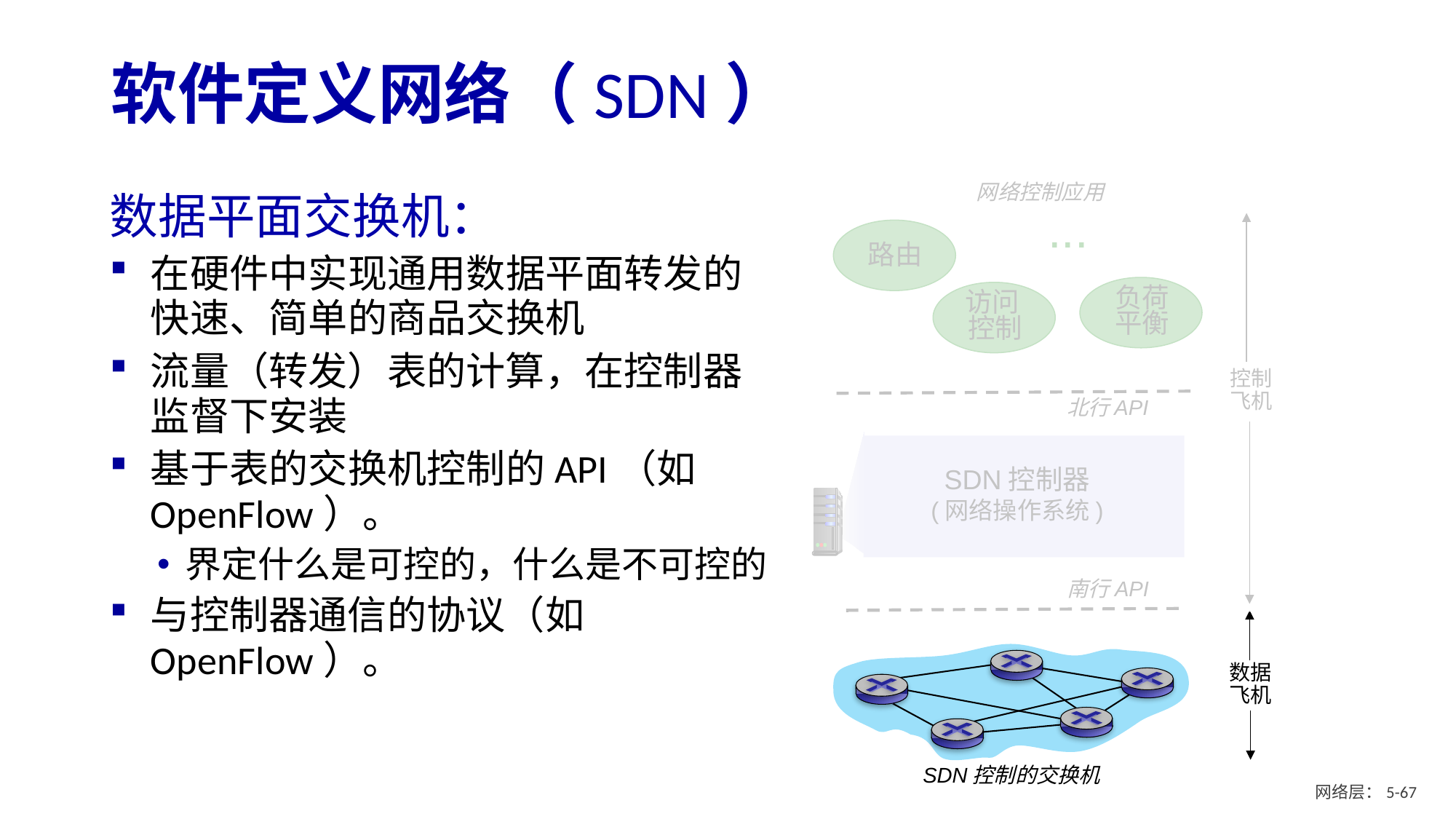

# 软件定义网络（SDN）

网络控制应用
...

路由

负荷
平衡

访问
控制
控制
飞机
北行API

SDN控制器
(网络操作系统)

南行API

数据
飞机
SDN控制的交换机
数据平面交换机：
在硬件中实现通用数据平面转发的快速、简单的商品交换机
流量（转发）表的计算，在控制器监督下安装
基于表的交换机控制的API（如OpenFlow）。
界定什么是可控的，什么是不可控的
与控制器通信的协议（如OpenFlow）。

网络层：5-67